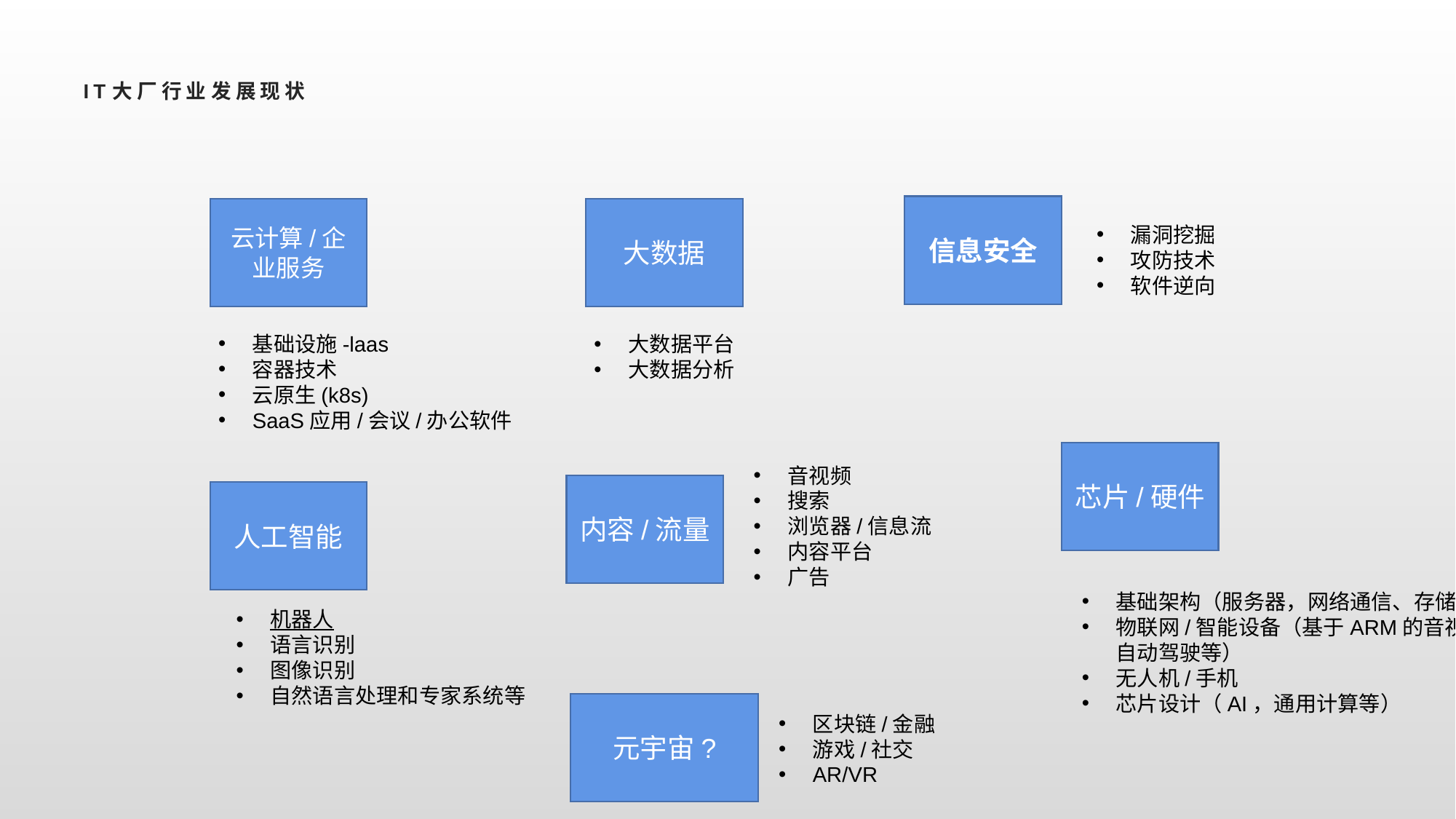

# IT大厂行业发展现状

信息安全

云计算/企业服务

大数据
漏洞挖掘
攻防技术
软件逆向
基础设施-laas
容器技术
云原生(k8s)
SaaS应用/会议/办公软件
大数据平台
大数据分析
芯片/硬件
音视频
搜索
浏览器/信息流
内容平台
广告
内容/流量
人工智能
基础架构（服务器，网络通信、存储等）
物联网/智能设备（基于ARM的音视频、或自动驾驶等）
无人机/手机
芯片设计（AI，通用计算等）
机器人
语言识别
图像识别
自然语言处理和专家系统等
元宇宙?
区块链/金融
游戏/社交
AR/VR